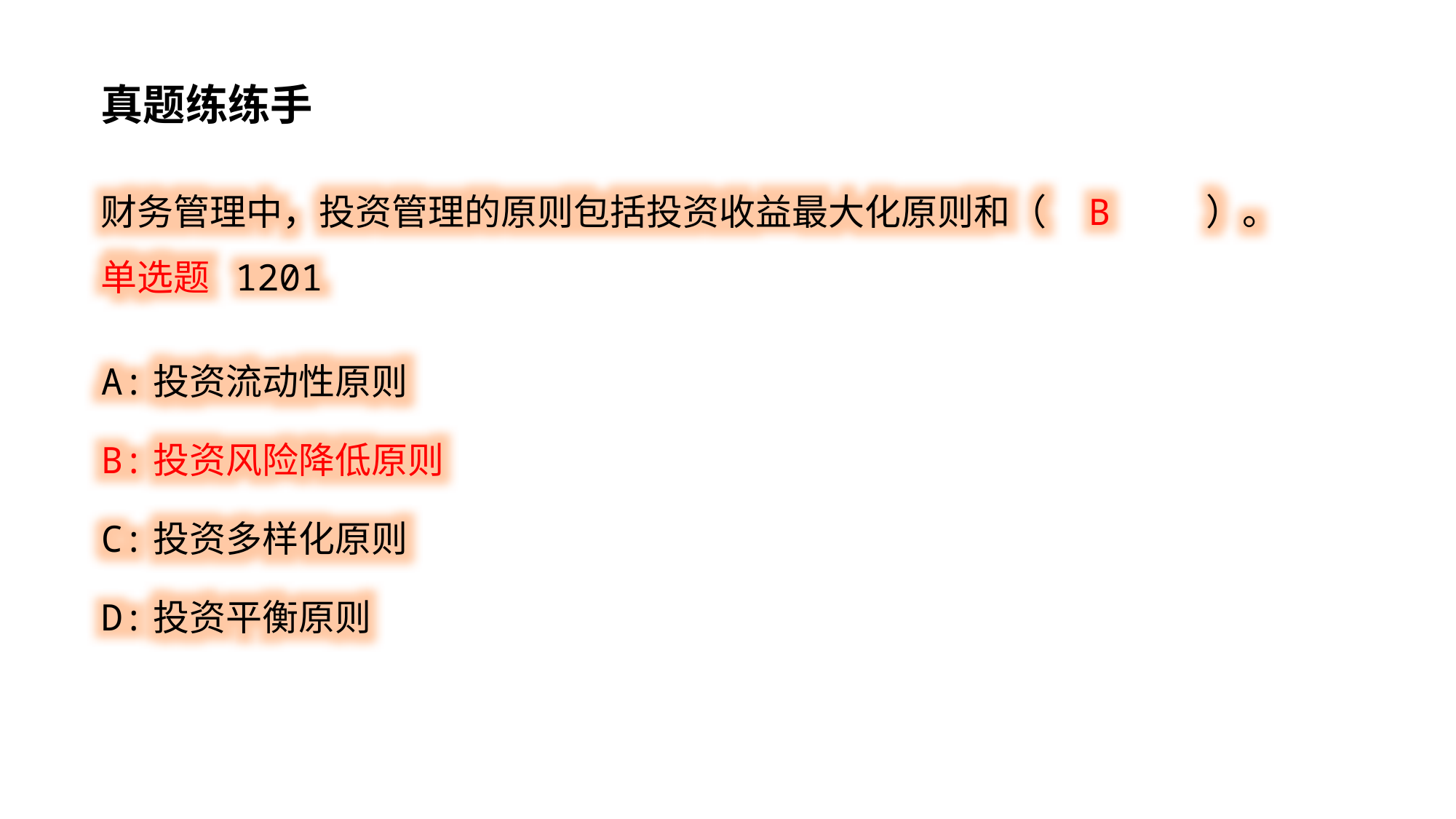

真题练练手
财务管理中，投资管理的原则包括投资收益最大化原则和（    B    ）。  单选题  1201

A:投资流动性原则

B:投资风险降低原则

C:投资多样化原则

D:投资平衡原则